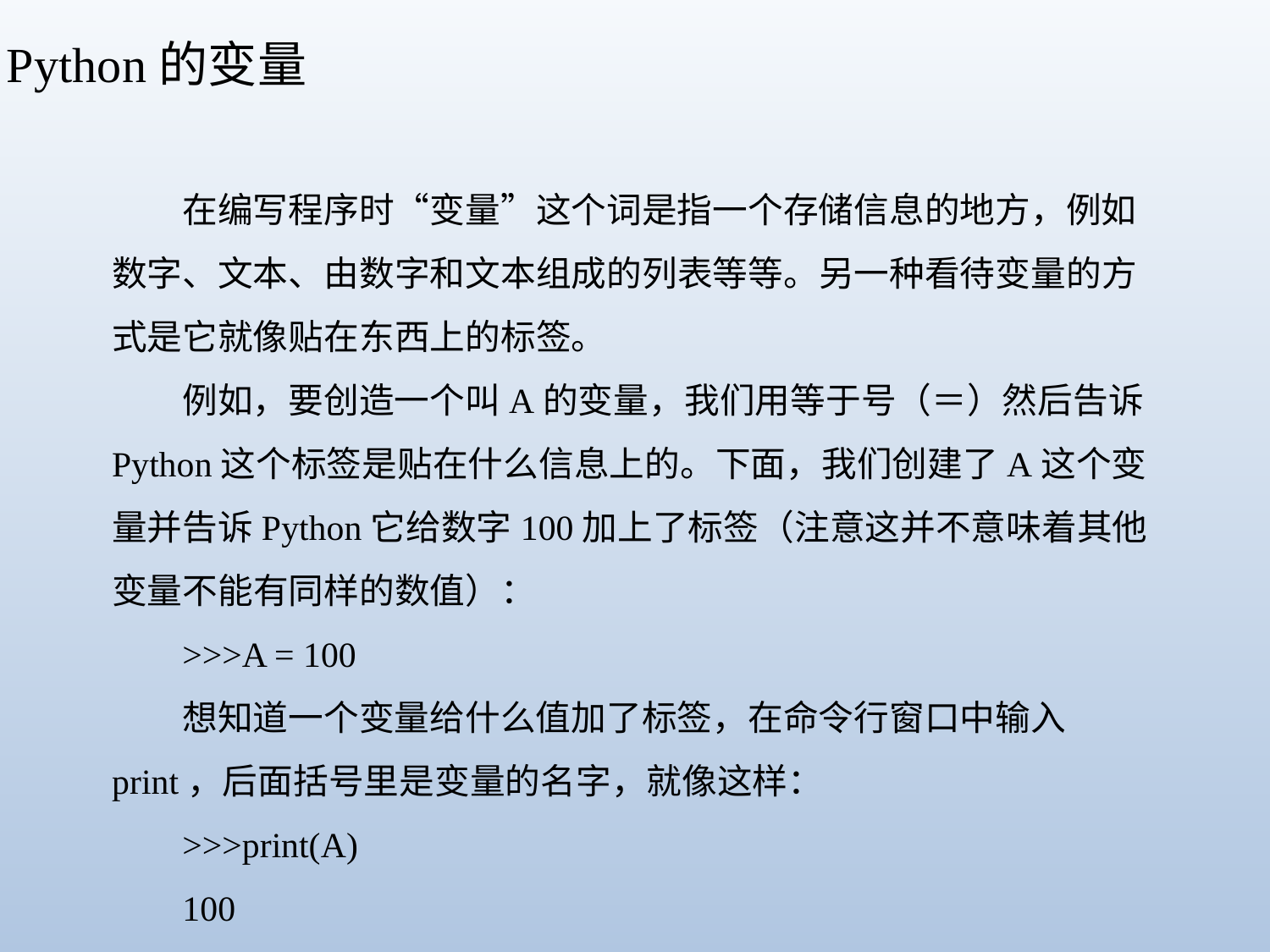

Python的变量
在编写程序时“变量”这个词是指一个存储信息的地方，例如数字、文本、由数字和文本组成的列表等等。另一种看待变量的方式是它就像贴在东西上的标签。
例如，要创造一个叫A的变量，我们用等于号（＝）然后告诉Python这个标签是贴在什么信息上的。下面，我们创建了A这个变量并告诉Python它给数字100加上了标签（注意这并不意味着其他变量不能有同样的数值）：
>>>A = 100
想知道一个变量给什么值加了标签，在命令行窗口中输入print，后面括号里是变量的名字，就像这样：
>>>print(A)
100